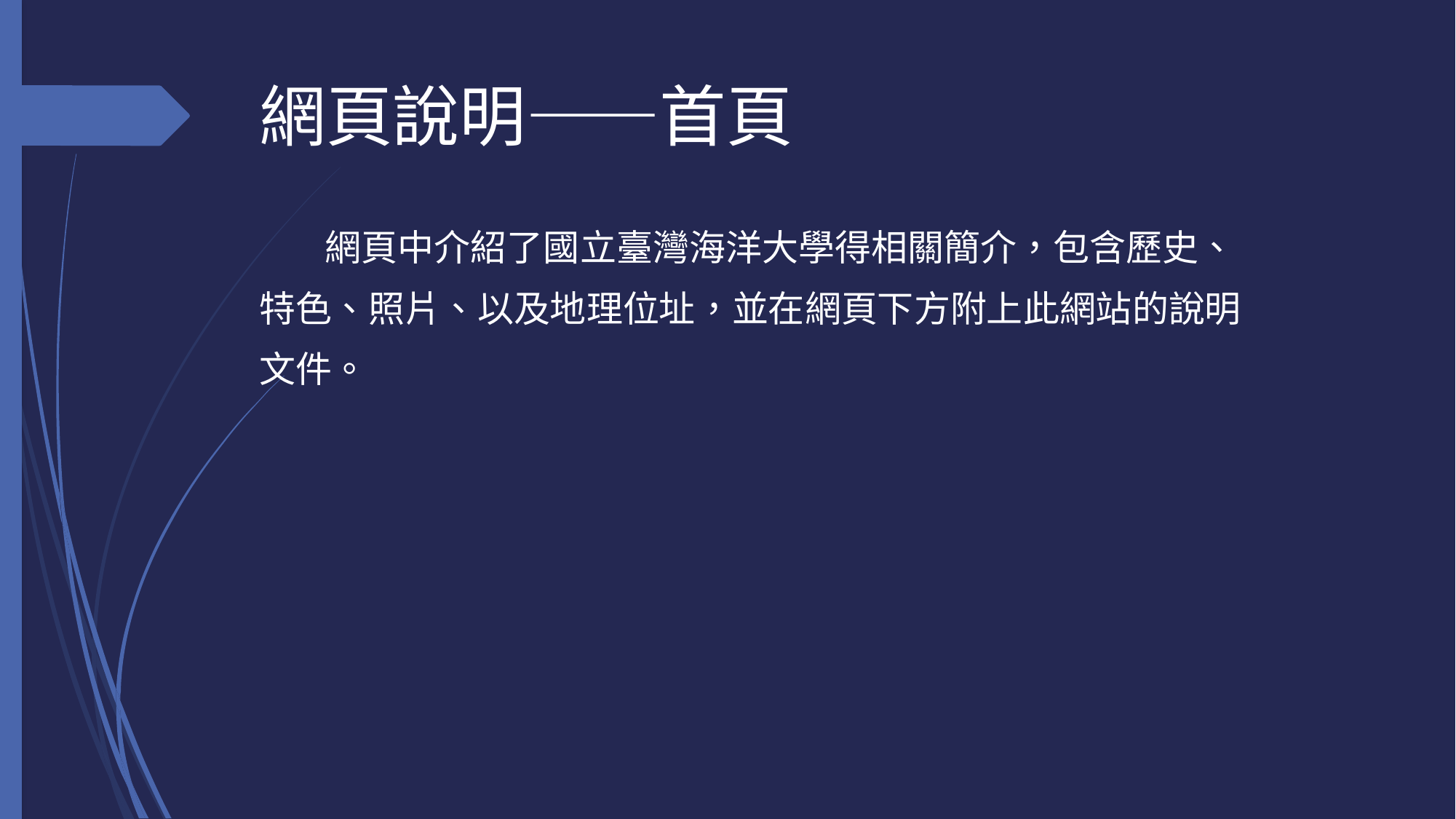

# 網頁說明――首頁
       網頁中介紹了國立臺灣海洋大學得相關簡介，包含歷史、特色、照片、以及地理位址，並在網頁下方附上此網站的說明文件。